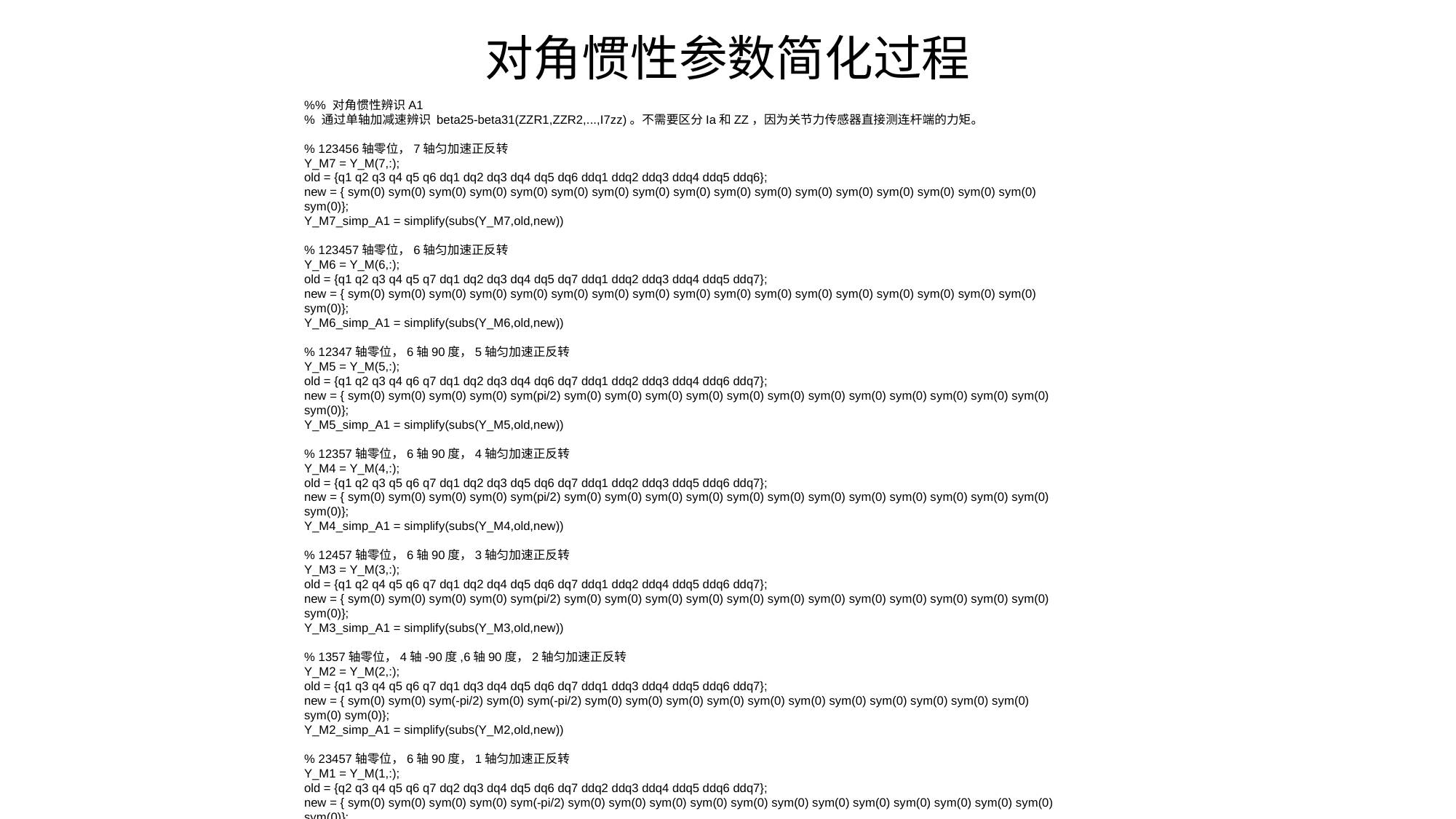

对角惯性参数简化过程
%% 对角惯性辨识A1
% 通过单轴加减速辨识 beta25-beta31(ZZR1,ZZR2,...,I7zz)。不需要区分Ia和ZZ，因为关节力传感器直接测连杆端的力矩。

% 123456轴零位，7轴匀加速正反转
Y_M7 = Y_M(7,:);
old = {q1 q2 q3 q4 q5 q6 dq1 dq2 dq3 dq4 dq5 dq6 ddq1 ddq2 ddq3 ddq4 ddq5 ddq6};
new = { sym(0) sym(0) sym(0) sym(0) sym(0) sym(0) sym(0) sym(0) sym(0) sym(0) sym(0) sym(0) sym(0) sym(0) sym(0) sym(0) sym(0) sym(0)};
Y_M7_simp_A1 = simplify(subs(Y_M7,old,new))

% 123457轴零位，6轴匀加速正反转
Y_M6 = Y_M(6,:);
old = {q1 q2 q3 q4 q5 q7 dq1 dq2 dq3 dq4 dq5 dq7 ddq1 ddq2 ddq3 ddq4 ddq5 ddq7};
new = { sym(0) sym(0) sym(0) sym(0) sym(0) sym(0) sym(0) sym(0) sym(0) sym(0) sym(0) sym(0) sym(0) sym(0) sym(0) sym(0) sym(0) sym(0)};
Y_M6_simp_A1 = simplify(subs(Y_M6,old,new))

% 12347轴零位，6轴90度，5轴匀加速正反转
Y_M5 = Y_M(5,:);
old = {q1 q2 q3 q4 q6 q7 dq1 dq2 dq3 dq4 dq6 dq7 ddq1 ddq2 ddq3 ddq4 ddq6 ddq7};
new = { sym(0) sym(0) sym(0) sym(0) sym(pi/2) sym(0) sym(0) sym(0) sym(0) sym(0) sym(0) sym(0) sym(0) sym(0) sym(0) sym(0) sym(0) sym(0)};
Y_M5_simp_A1 = simplify(subs(Y_M5,old,new))

% 12357轴零位，6轴90度，4轴匀加速正反转
Y_M4 = Y_M(4,:);
old = {q1 q2 q3 q5 q6 q7 dq1 dq2 dq3 dq5 dq6 dq7 ddq1 ddq2 ddq3 ddq5 ddq6 ddq7};
new = { sym(0) sym(0) sym(0) sym(0) sym(pi/2) sym(0) sym(0) sym(0) sym(0) sym(0) sym(0) sym(0) sym(0) sym(0) sym(0) sym(0) sym(0) sym(0)};
Y_M4_simp_A1 = simplify(subs(Y_M4,old,new))

% 12457轴零位，6轴90度，3轴匀加速正反转
Y_M3 = Y_M(3,:);
old = {q1 q2 q4 q5 q6 q7 dq1 dq2 dq4 dq5 dq6 dq7 ddq1 ddq2 ddq4 ddq5 ddq6 ddq7};
new = { sym(0) sym(0) sym(0) sym(0) sym(pi/2) sym(0) sym(0) sym(0) sym(0) sym(0) sym(0) sym(0) sym(0) sym(0) sym(0) sym(0) sym(0) sym(0)};
Y_M3_simp_A1 = simplify(subs(Y_M3,old,new))

% 1357轴零位，4轴-90度,6轴90度，2轴匀加速正反转
Y_M2 = Y_M(2,:);
old = {q1 q3 q4 q5 q6 q7 dq1 dq3 dq4 dq5 dq6 dq7 ddq1 ddq3 ddq4 ddq5 ddq6 ddq7};
new = { sym(0) sym(0) sym(-pi/2) sym(0) sym(-pi/2) sym(0) sym(0) sym(0) sym(0) sym(0) sym(0) sym(0) sym(0) sym(0) sym(0) sym(0) sym(0) sym(0)};
Y_M2_simp_A1 = simplify(subs(Y_M2,old,new))

% 23457轴零位，6轴90度，1轴匀加速正反转
Y_M1 = Y_M(1,:);
old = {q2 q3 q4 q5 q6 q7 dq2 dq3 dq4 dq5 dq6 dq7 ddq2 ddq3 ddq4 ddq5 ddq6 ddq7};
new = { sym(0) sym(0) sym(0) sym(0) sym(-pi/2) sym(0) sym(0) sym(0) sym(0) sym(0) sym(0) sym(0) sym(0) sym(0) sym(0) sym(0) sym(0) sym(0)};
Y_M1_simp_A1 = simplify(subs(Y_M1,old,new))